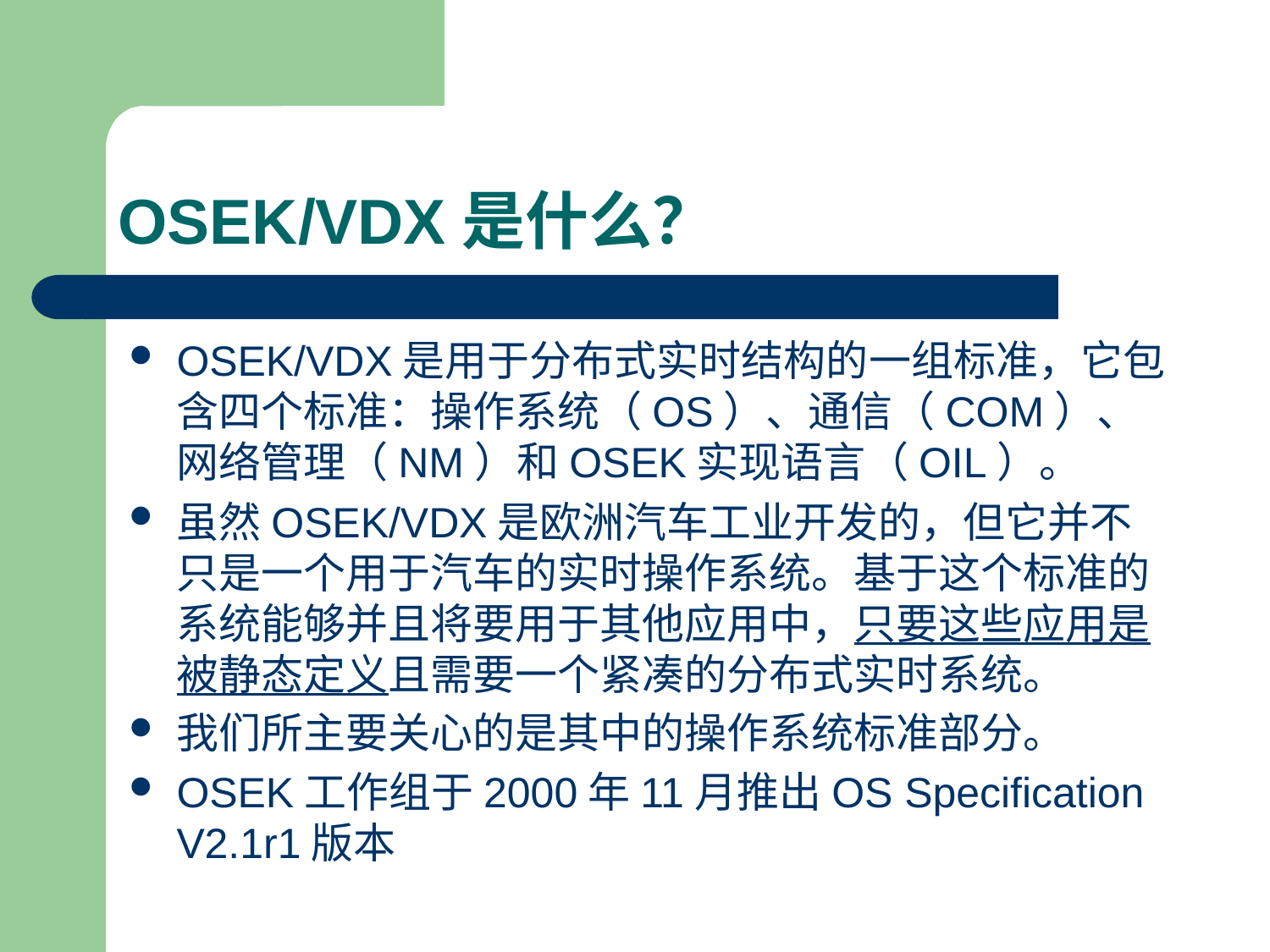

# OSEK/VDX是什么？
OSEK/VDX是用于分布式实时结构的一组标准，它包含四个标准：操作系统（OS）、通信（COM）、网络管理（NM）和OSEK实现语言（OIL）。
虽然OSEK/VDX是欧洲汽车工业开发的，但它并不只是一个用于汽车的实时操作系统。基于这个标准的系统能够并且将要用于其他应用中，只要这些应用是被静态定义且需要一个紧凑的分布式实时系统。
我们所主要关心的是其中的操作系统标准部分。
OSEK工作组于2000年11月推出OS Specification V2.1r1版本